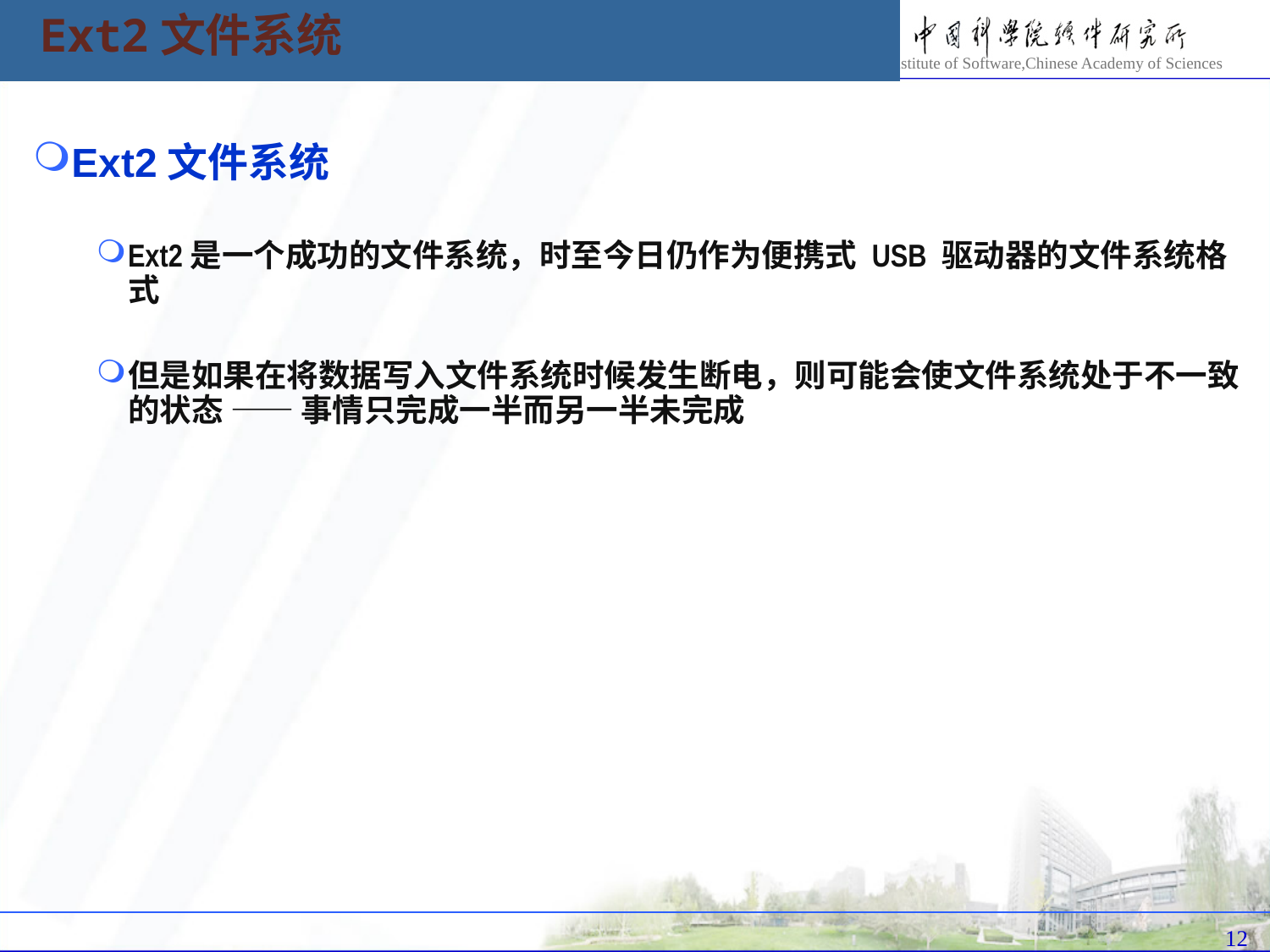

Ext2文件系统
Ext2文件系统

Ext2是一个成功的文件系统，时至今日仍作为便携式 USB 驱动器的文件系统格式

但是如果在将数据写入文件系统时候发生断电，则可能会使文件系统处于不一致的状态 —— 事情只完成一半而另一半未完成

12